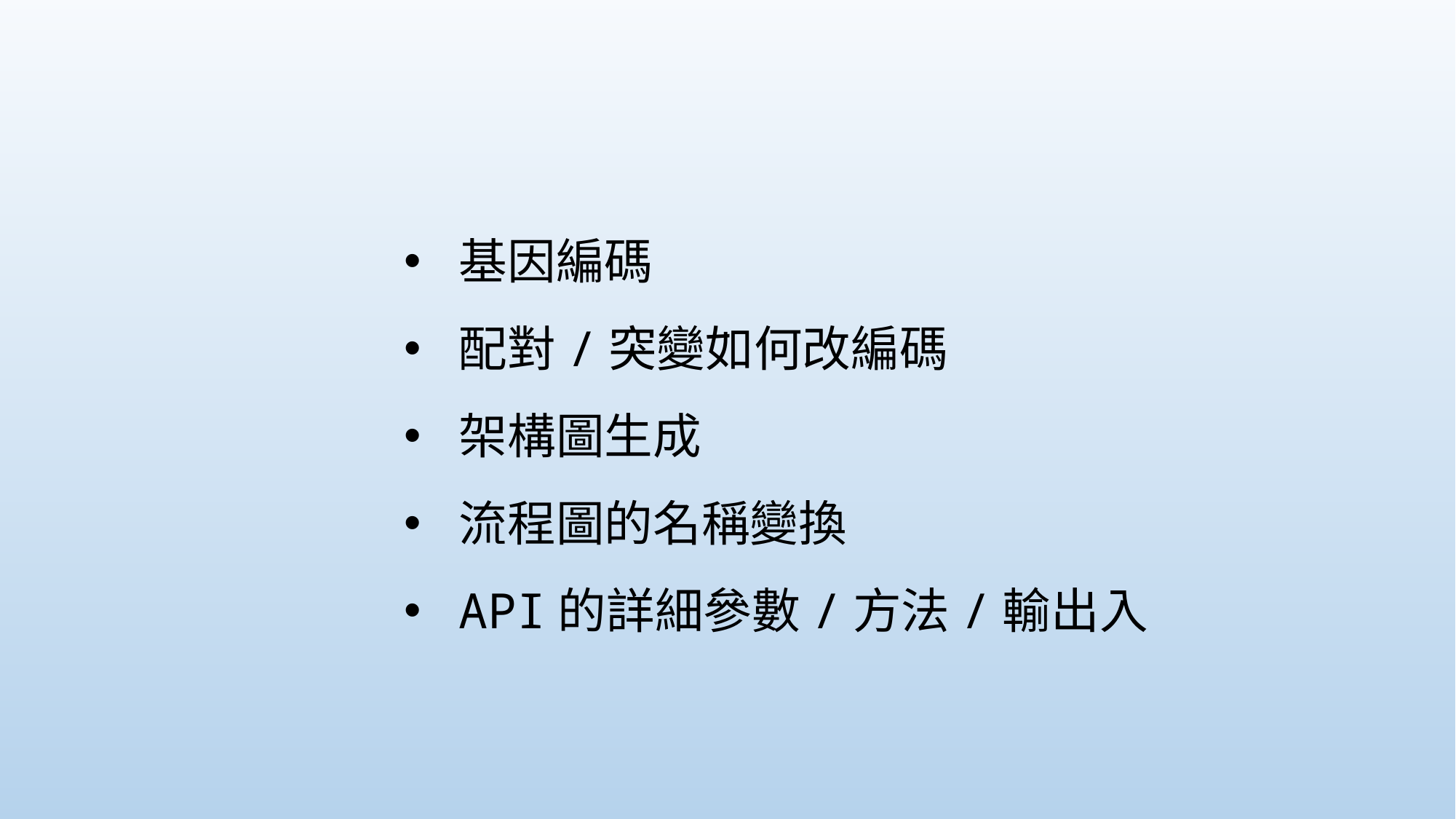

基因編碼
配對/突變如何改編碼
架構圖生成
流程圖的名稱變換
API的詳細參數/方法/輸出入